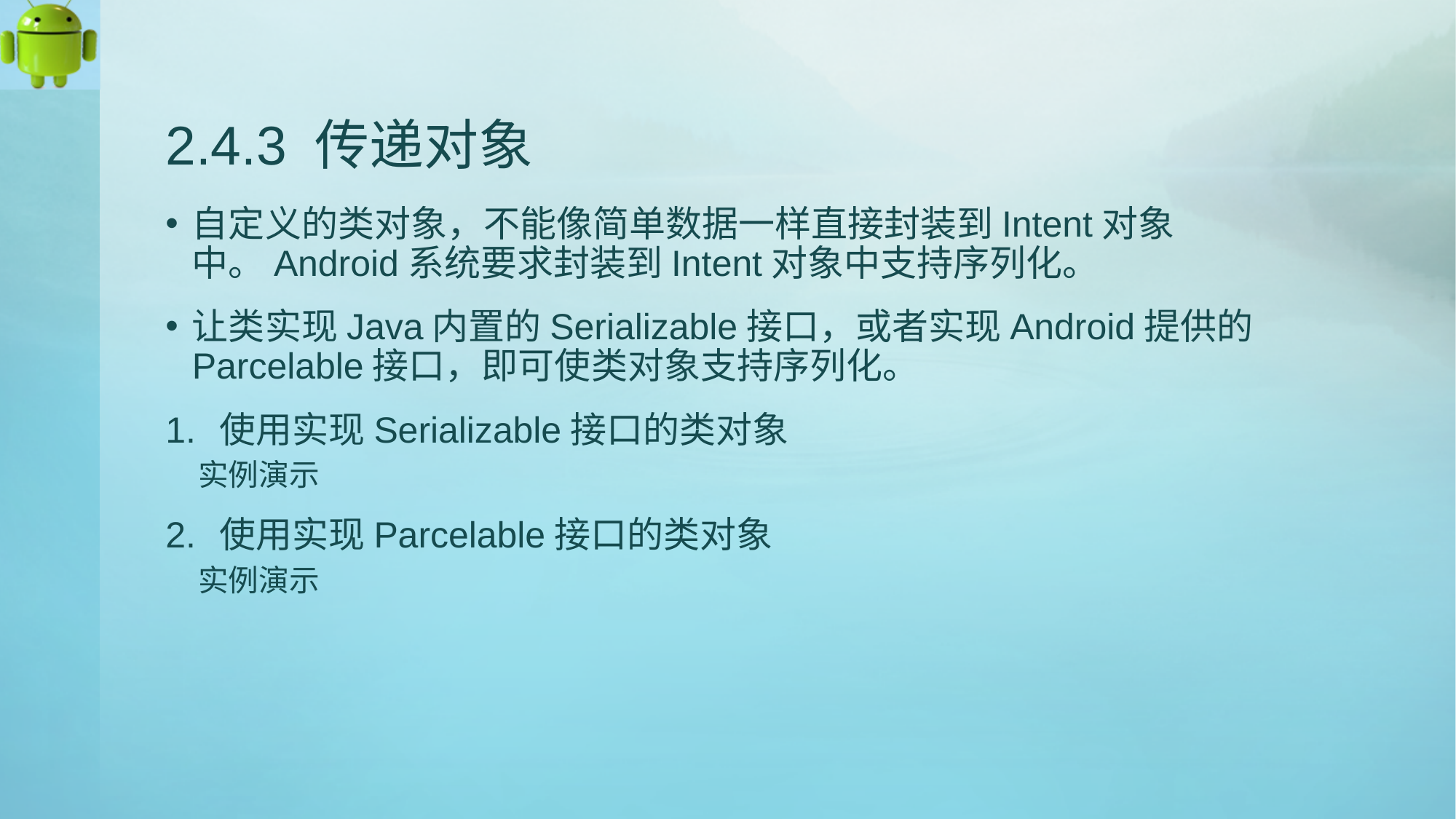

# 2.4.3 传递对象
自定义的类对象，不能像简单数据一样直接封装到Intent对象中。Android系统要求封装到Intent对象中支持序列化。
让类实现Java内置的Serializable接口，或者实现Android提供的Parcelable接口，即可使类对象支持序列化。
使用实现Serializable接口的类对象
实例演示
使用实现Parcelable接口的类对象
实例演示